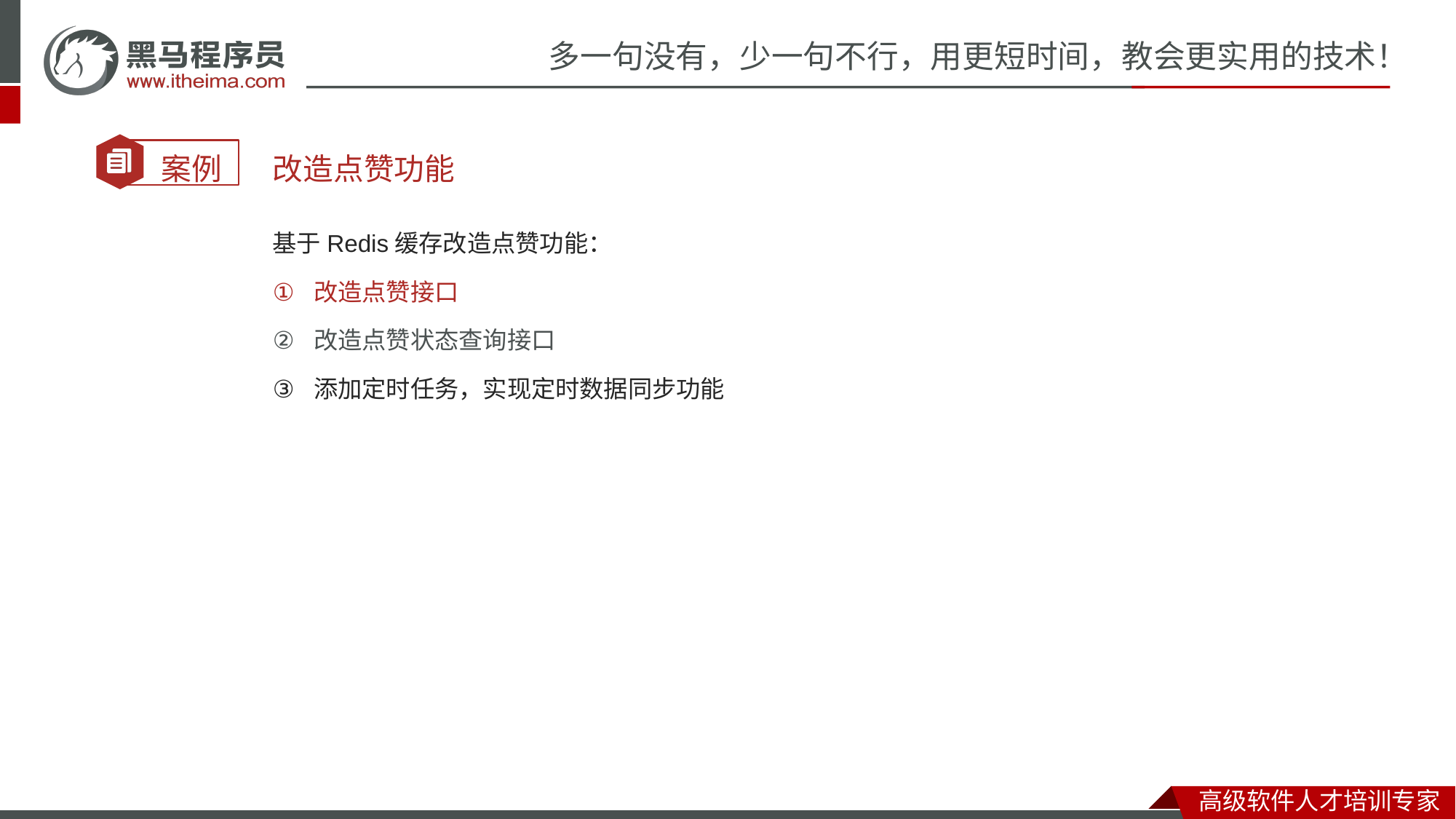

改造点赞功能
基于Redis缓存改造点赞功能：
改造点赞接口
改造点赞状态查询接口
添加定时任务，实现定时数据同步功能